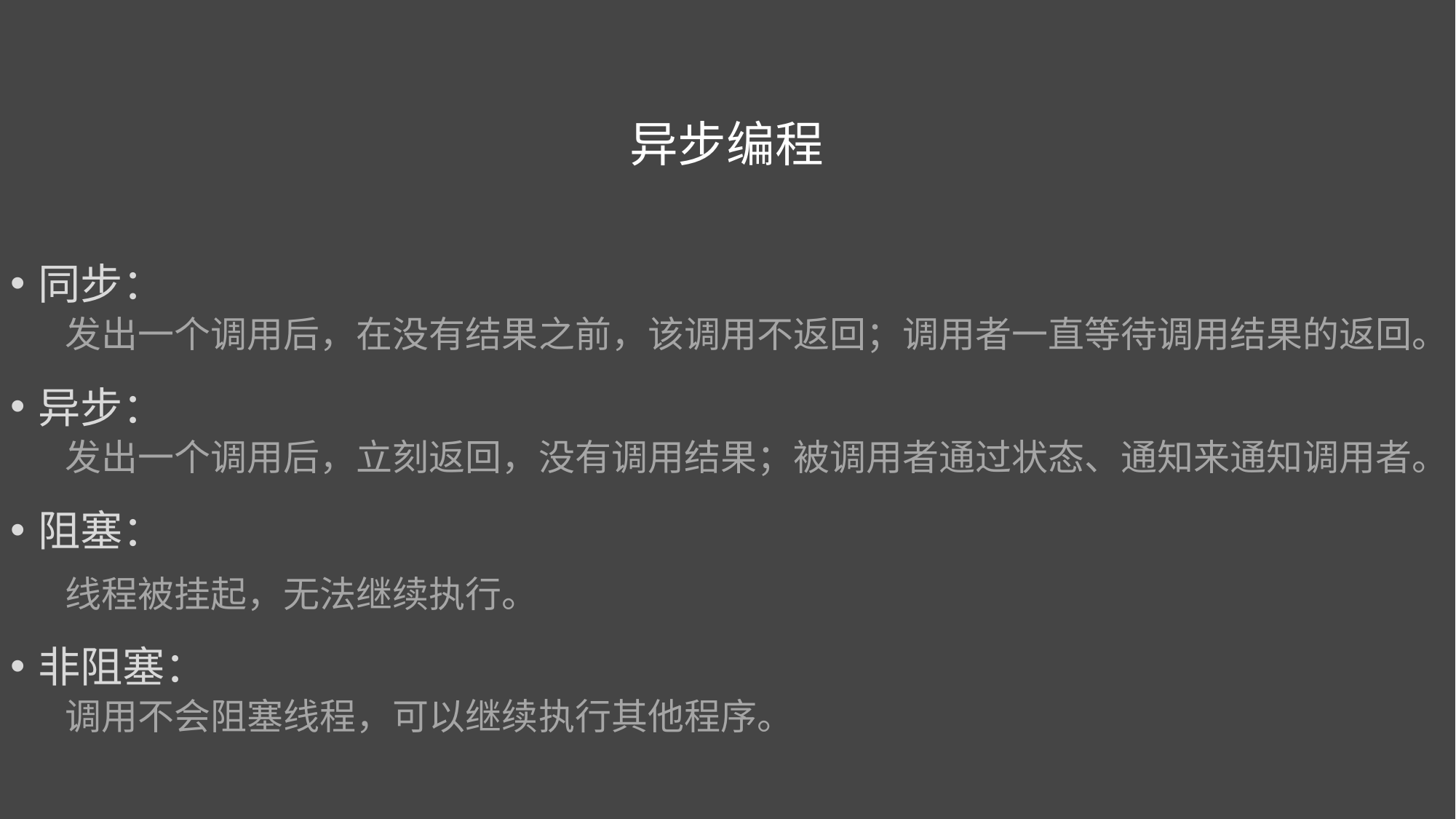

异步编程
同步：
发出一个调用后，在没有结果之前，该调用不返回；调用者一直等待调用结果的返回。
异步：
发出一个调用后，立刻返回，没有调用结果；被调用者通过状态、通知来通知调用者。
阻塞：
线程被挂起，无法继续执行。
非阻塞：
调用不会阻塞线程，可以继续执行其他程序。